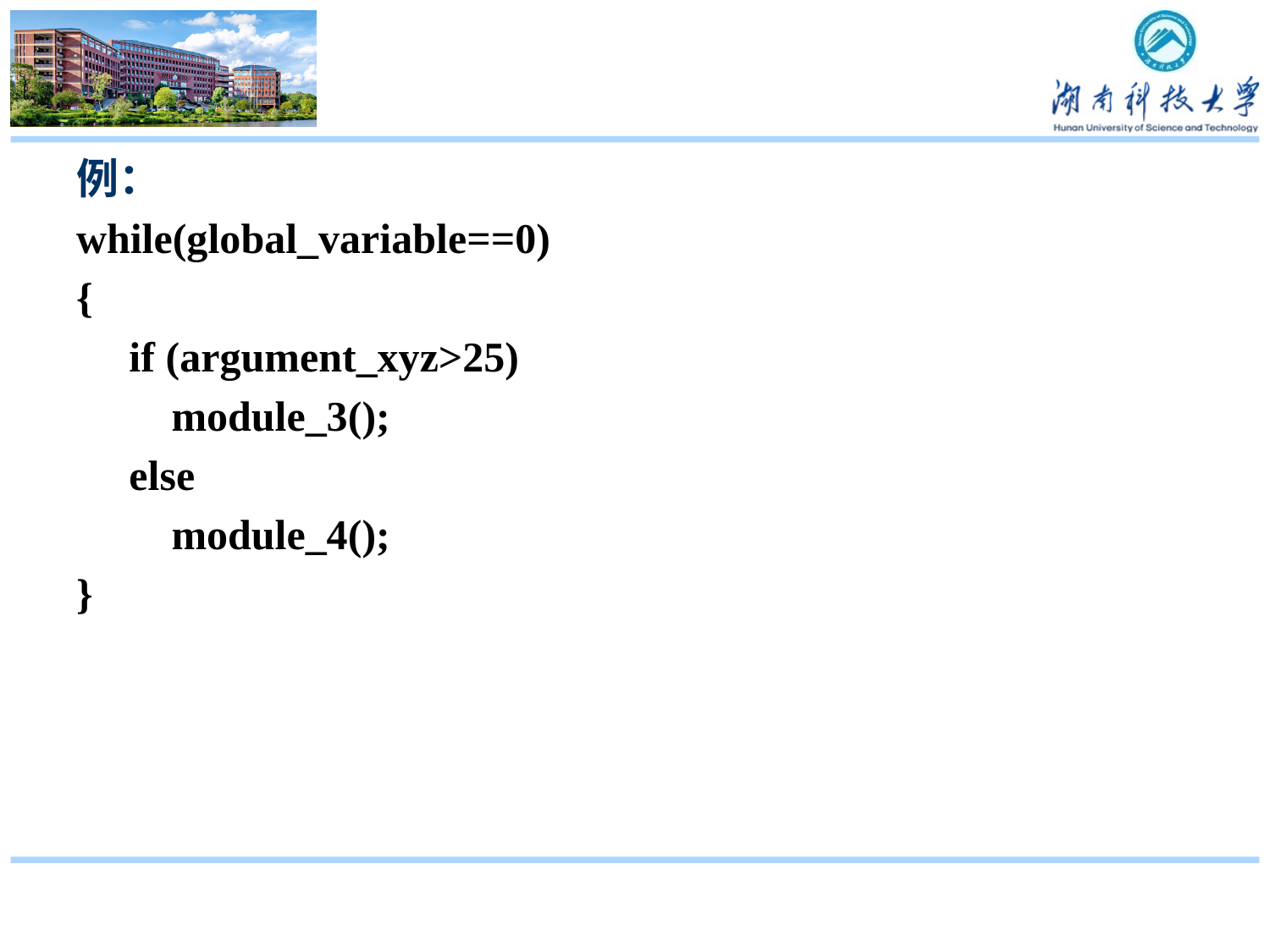

例：
while(global_variable==0)
{
     if (argument_xyz>25)
         module_3();
     else
         module_4();
}